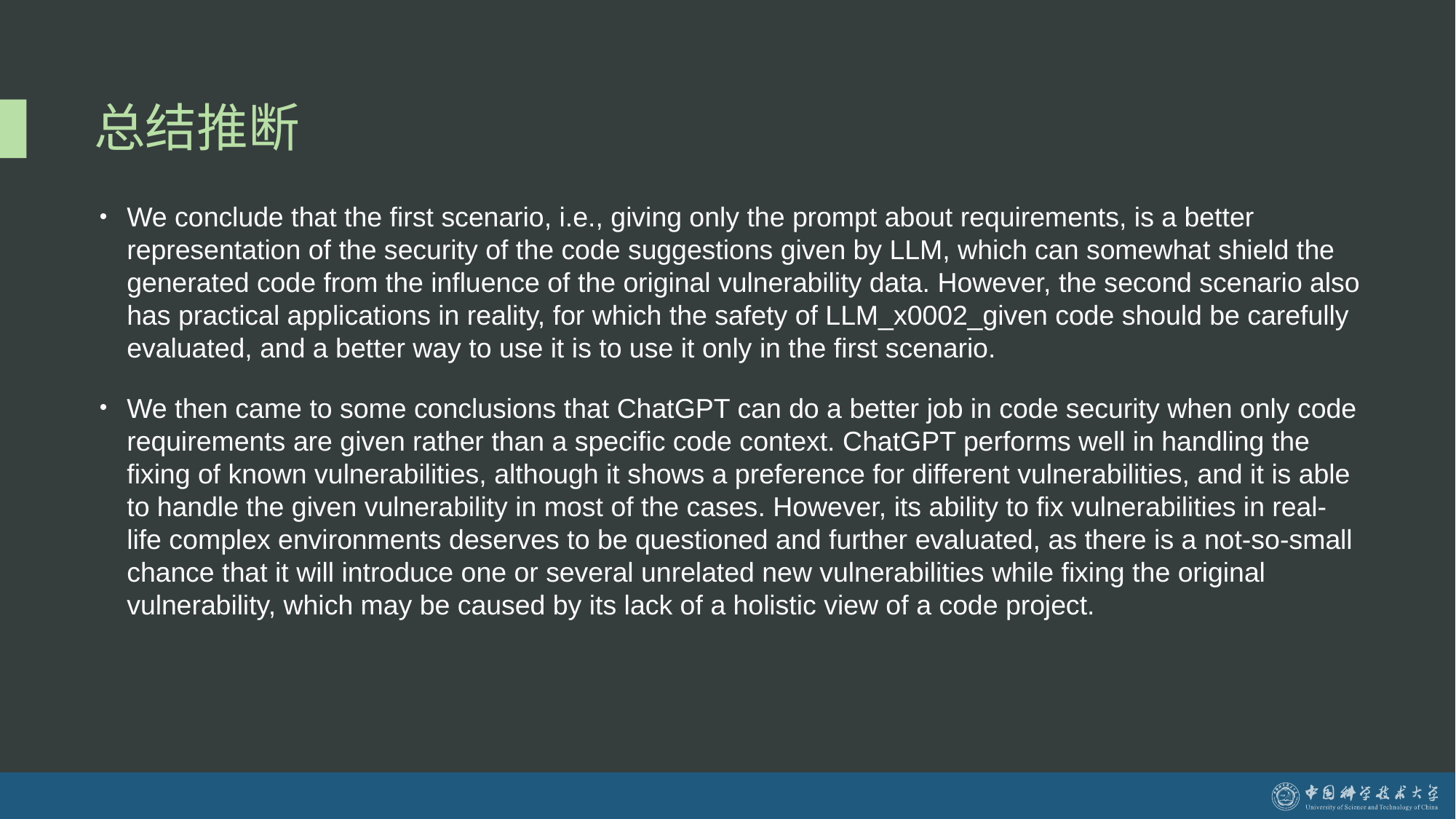

# 总结推断
We conclude that the first scenario, i.e., giving only the prompt about requirements, is a better representation of the security of the code suggestions given by LLM, which can somewhat shield the generated code from the influence of the original vulnerability data. However, the second scenario also has practical applications in reality, for which the safety of LLM_x0002_given code should be carefully evaluated, and a better way to use it is to use it only in the first scenario.
We then came to some conclusions that ChatGPT can do a better job in code security when only code requirements are given rather than a specific code context. ChatGPT performs well in handling the fixing of known vulnerabilities, although it shows a preference for different vulnerabilities, and it is able to handle the given vulnerability in most of the cases. However, its ability to fix vulnerabilities in real-life complex environments deserves to be questioned and further evaluated, as there is a not-so-small chance that it will introduce one or several unrelated new vulnerabilities while fixing the original vulnerability, which may be caused by its lack of a holistic view of a code project.